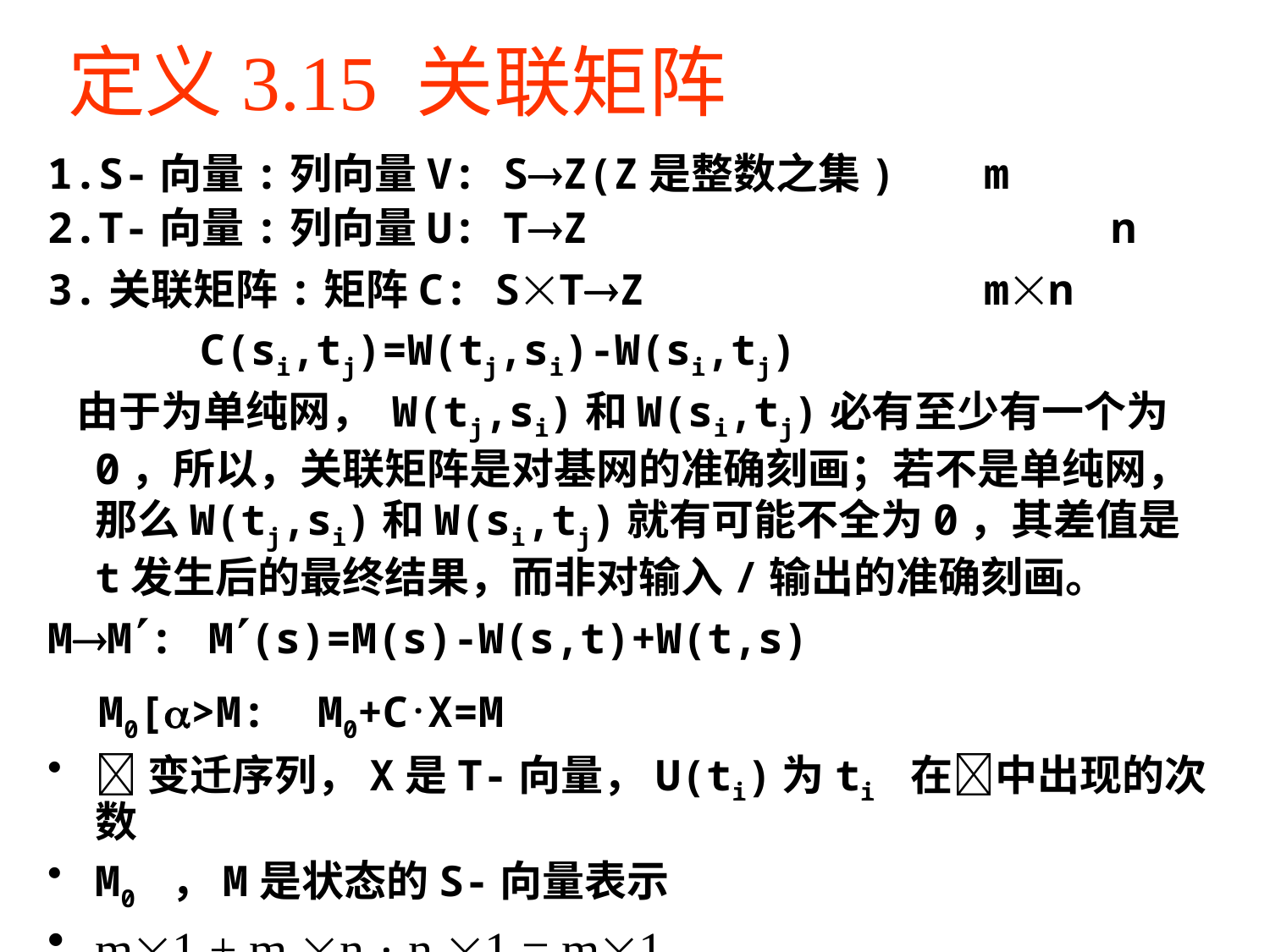

# 定义3.15 关联矩阵
1.S-向量:列向量V: S→Z(Z是整数之集)    	m
2.T-向量:列向量U: T→Z 		       	n
3.关联矩阵:矩阵C: S×T→Z             	m×n
      C(si,tj)=W(tj,si)-W(si,tj)
  由于为单纯网， W(tj,si)和W(si,tj)必有至少有一个为0，所以，关联矩阵是对基网的准确刻画；若不是单纯网，那么W(tj,si)和W(si,tj)就有可能不全为0，其差值是t发生后的最终结果，而非对输入/输出的准确刻画。
M→M′:    M′(s)=M(s)-W(s,t)+W(t,s)
  M0[α>M:  M0+C.X=M
α变迁序列，X是T-向量，U(ti)为ti 在α中出现的次数
M0 ，M是状态的S-向量表示
m×1 + m ×n . n ×1 = m×1